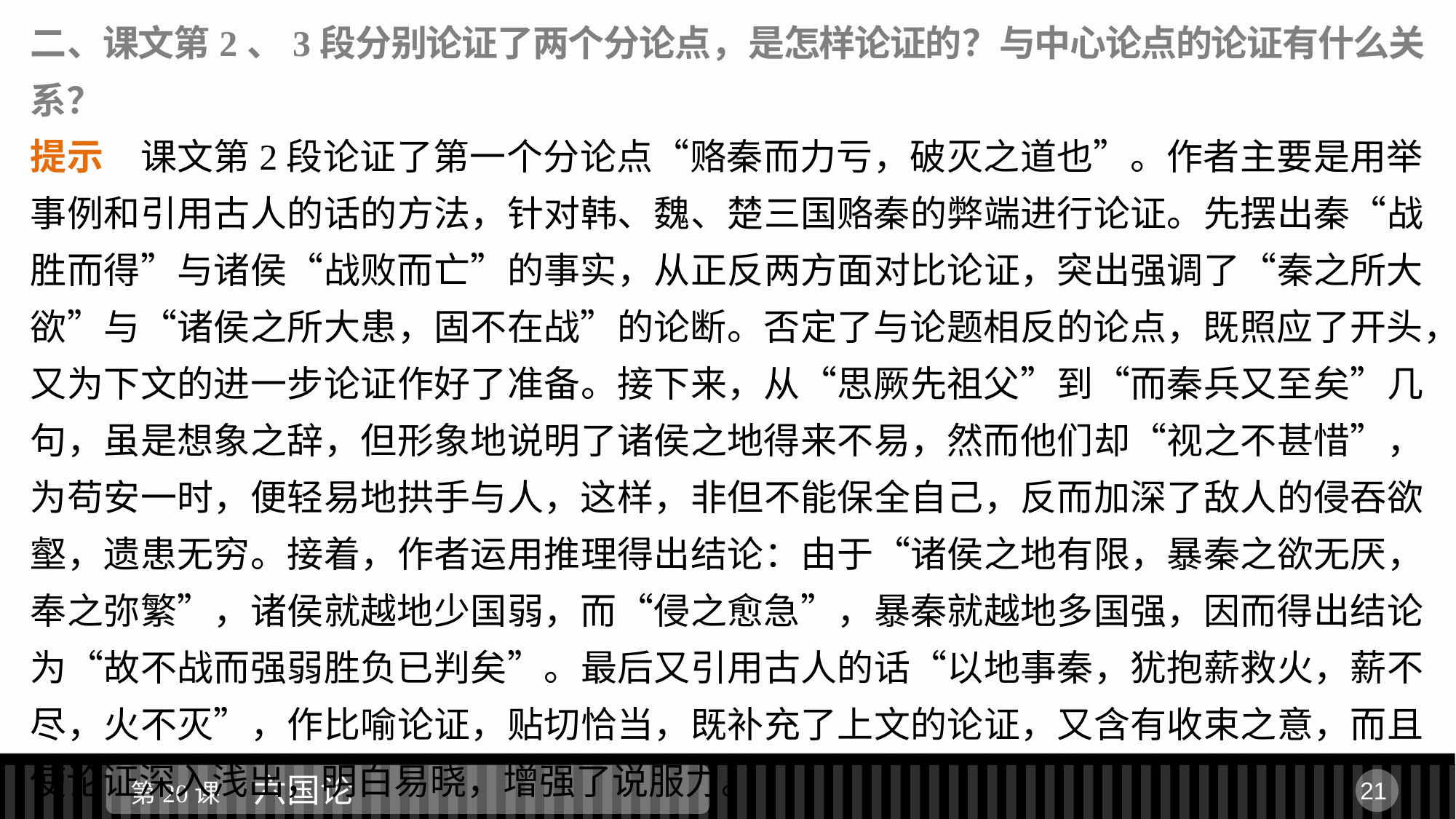

二、课文第2、3段分别论证了两个分论点，是怎样论证的？与中心论点的论证有什么关系？
提示　课文第2段论证了第一个分论点“赂秦而力亏，破灭之道也”。作者主要是用举事例和引用古人的话的方法，针对韩、魏、楚三国赂秦的弊端进行论证。先摆出秦“战胜而得”与诸侯“战败而亡”的事实，从正反两方面对比论证，突出强调了“秦之所大欲”与“诸侯之所大患，固不在战”的论断。否定了与论题相反的论点，既照应了开头，又为下文的进一步论证作好了准备。接下来，从“思厥先祖父”到“而秦兵又至矣”几句，虽是想象之辞，但形象地说明了诸侯之地得来不易，然而他们却“视之不甚惜”，为苟安一时，便轻易地拱手与人，这样，非但不能保全自己，反而加深了敌人的侵吞欲壑，遗患无穷。接着，作者运用推理得出结论：由于“诸侯之地有限，暴秦之欲无厌，奉之弥繁”，诸侯就越地少国弱，而“侵之愈急”，暴秦就越地多国强，因而得出结论为“故不战而强弱胜负已判矣”。最后又引用古人的话“以地事秦，犹抱薪救火，薪不尽，火不灭”，作比喻论证，贴切恰当，既补充了上文的论证，又含有收束之意，而且使论证深入浅出，明白易晓，增强了说服力。